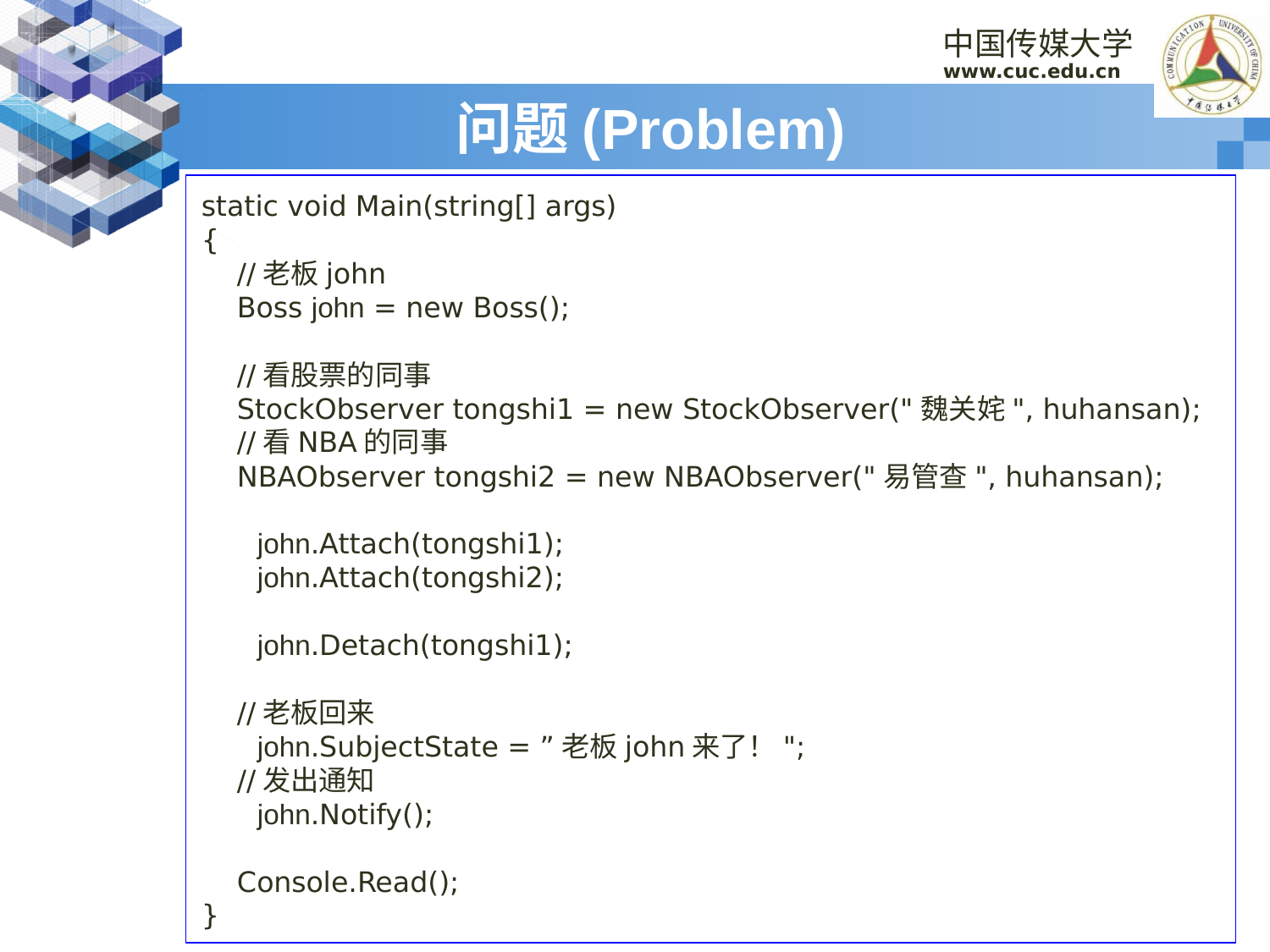

# 问题(Problem)

        static void Main(string[] args)
        {
            //老板john
            Boss john = new Boss();

            //看股票的同事
            StockObserver tongshi1 = new StockObserver("魏关姹", huhansan);
            //看NBA的同事
            NBAObserver tongshi2 = new NBAObserver("易管查", huhansan);

 	john.Attach(tongshi1);
 	john.Attach(tongshi2);

 	john.Detach(tongshi1);

            //老板回来
 	john.SubjectState = ”老板john来了！";
            //发出通知
 	john.Notify();

            Console.Read();
        }